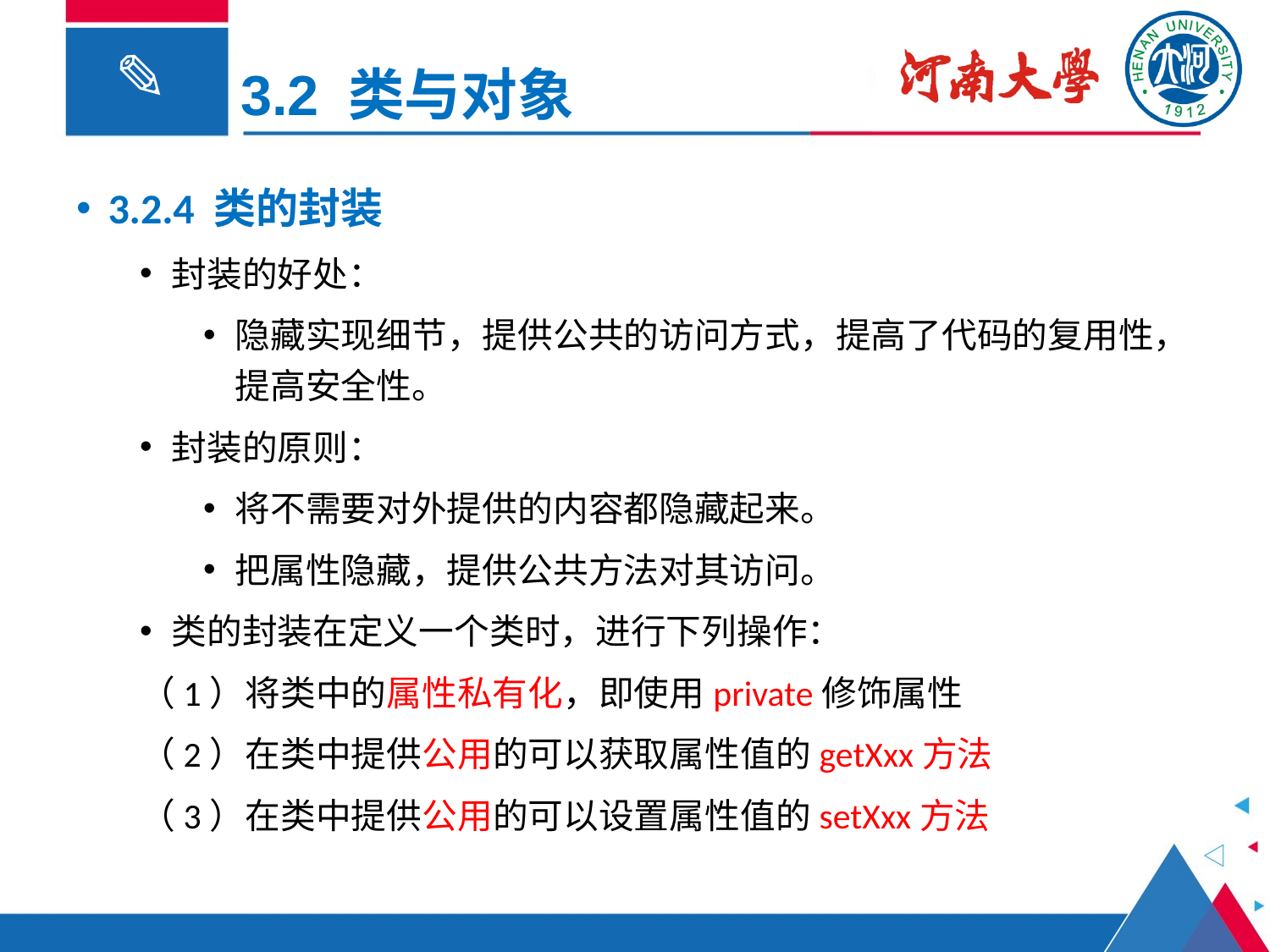

3.2 类与对象
3.2.4 类的封装
封装的好处：
隐藏实现细节，提供公共的访问方式，提高了代码的复用性，提高安全性。
封装的原则：
将不需要对外提供的内容都隐藏起来。
把属性隐藏，提供公共方法对其访问。
类的封装在定义一个类时，进行下列操作：
（1）将类中的属性私有化，即使用private修饰属性
（2）在类中提供公用的可以获取属性值的getXxx方法
（3）在类中提供公用的可以设置属性值的setXxx方法